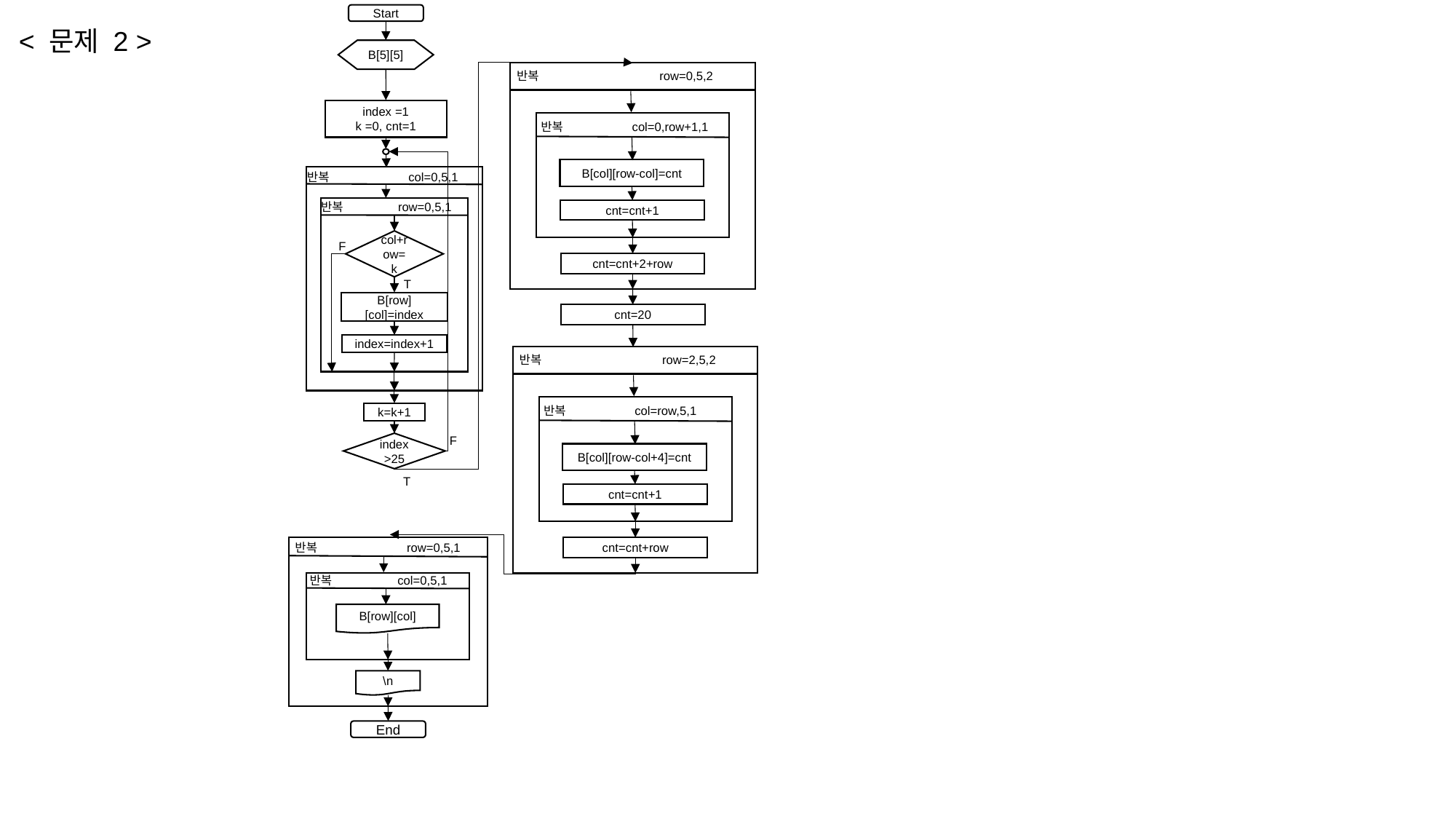

Start
< 문제 2 >
B[5][5]
반복                                  row=0,5,2

index =1
k =0, cnt=1

반복                   col=0,row+1,1

B[col][row-col]=cnt
반복                      col=0,5,1

반복               row=0,5,1

cnt=cnt+1
col+row=k
F
cnt=cnt+2+row
T
B[row][col]=index
cnt=20
index=index+1
반복                                  row=2,5,2

반복                   col=row,5,1
k=k+1
F
index>25
B[col][row-col+4]=cnt
T
cnt=cnt+1
반복                         row=0,5,1

cnt=cnt+row
반복                  col=0,5,1

B[row][col]
\n
End